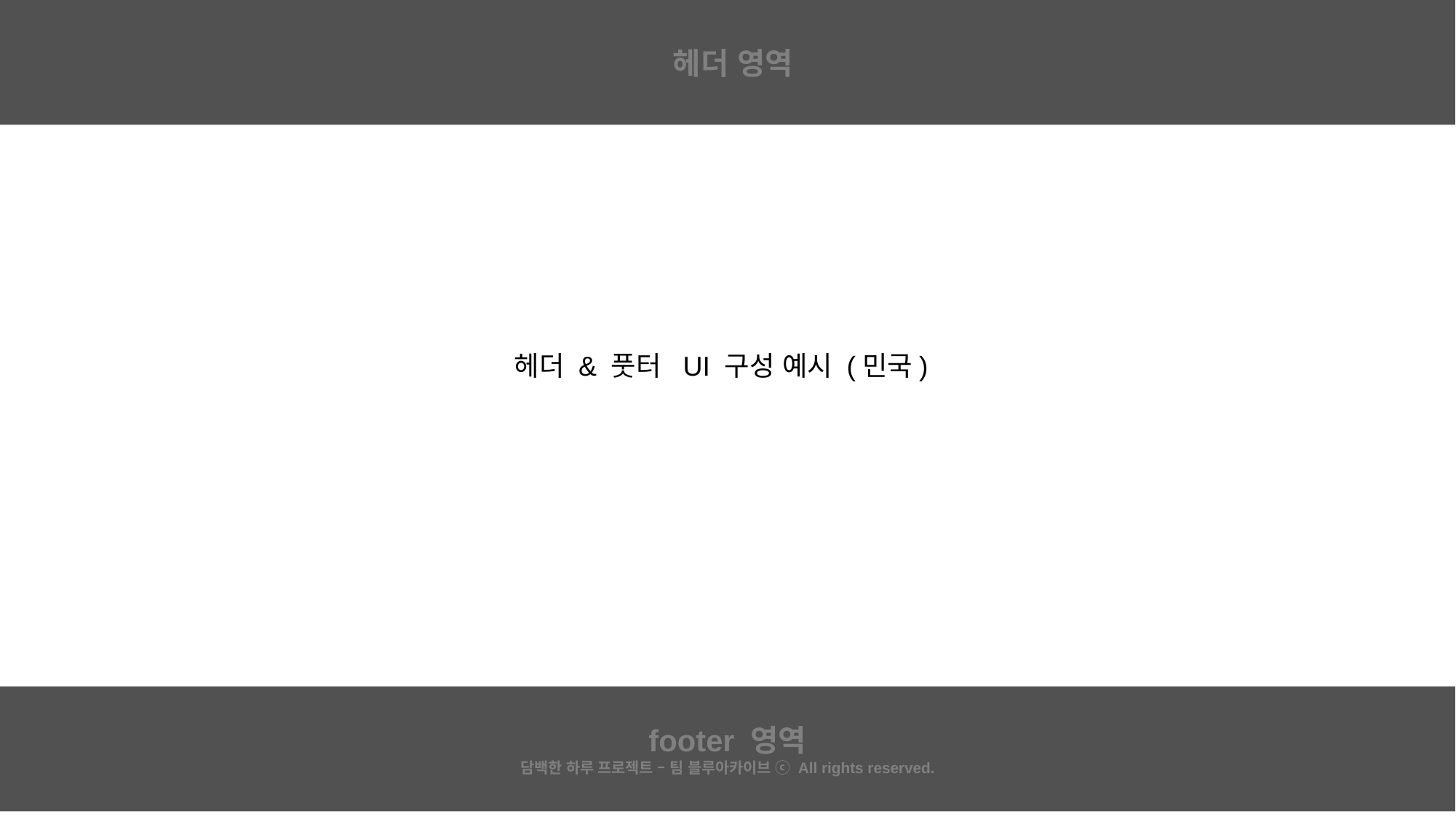

헤더 영역

헤더 & 풋터  UI 구성 예시 (민국)
footer 영역
담백한 하루 프로젝트 – 팀 블루아카이브 ⓒ All rights reserved.